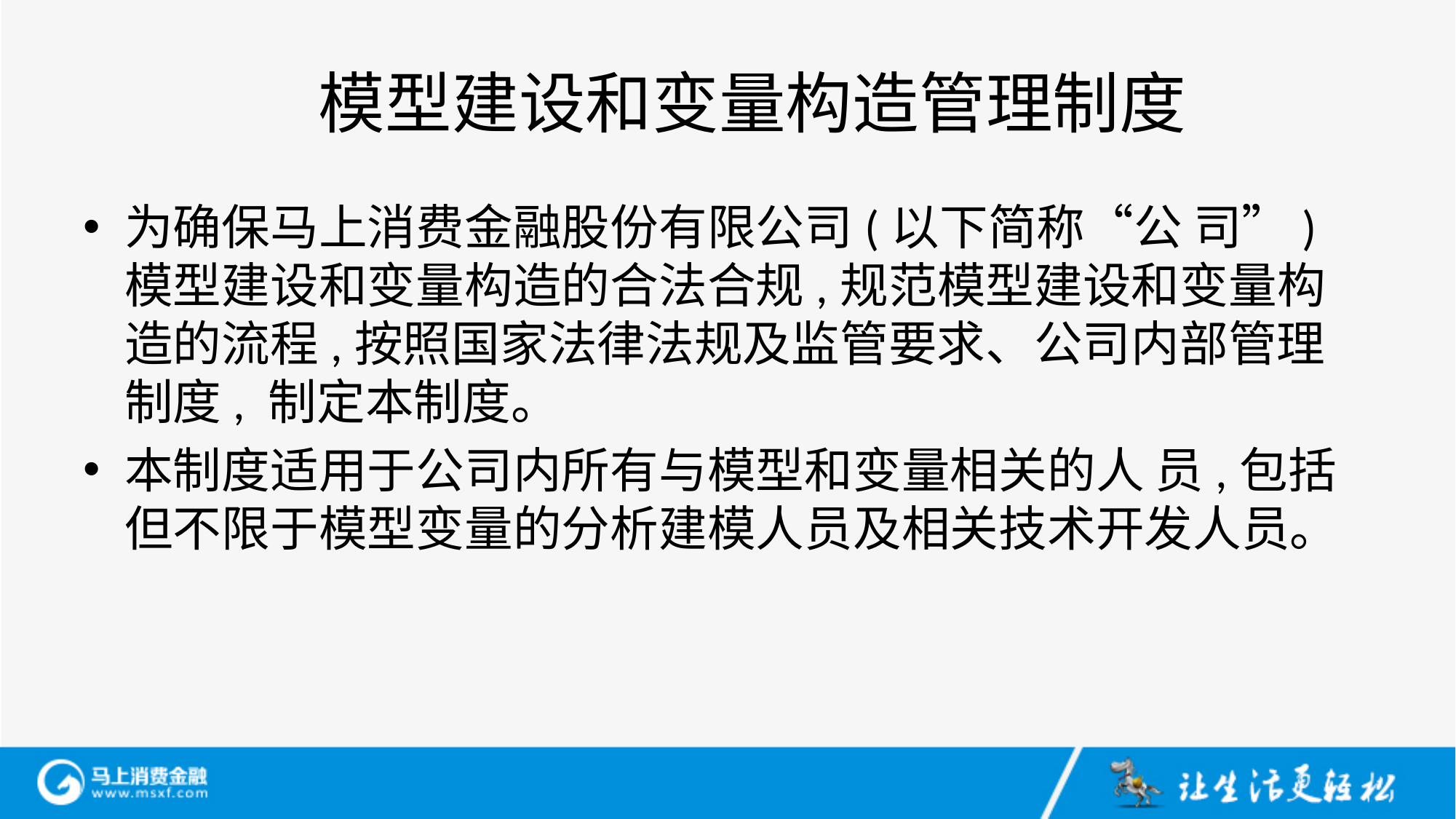

# 模型建设和变量构造管理制度
为确保马上消费金融股份有限公司(以下简称“公 司”)模型建设和变量构造的合法合规,规范模型建设和变量构 造的流程,按照国家法律法规及监管要求、公司内部管理制度, 制定本制度。
本制度适用于公司内所有与模型和变量相关的人 员,包括但不限于模型变量的分析建模人员及相关技术开发人员。